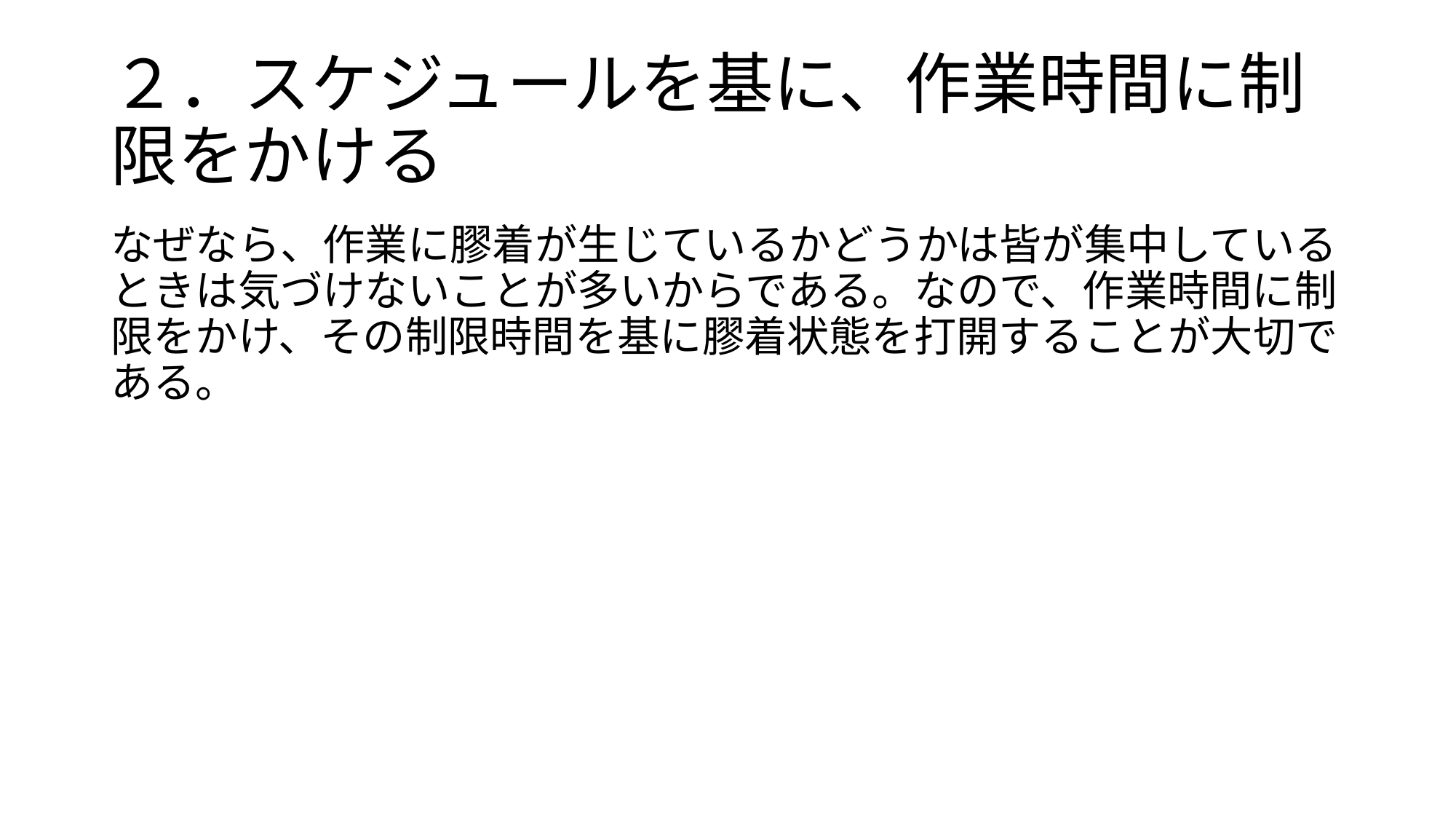

# ２．スケジュールを基に、作業時間に制限をかける
なぜなら、作業に膠着が生じているかどうかは皆が集中しているときは気づけないことが多いからである。なので、作業時間に制限をかけ、その制限時間を基に膠着状態を打開することが大切である。